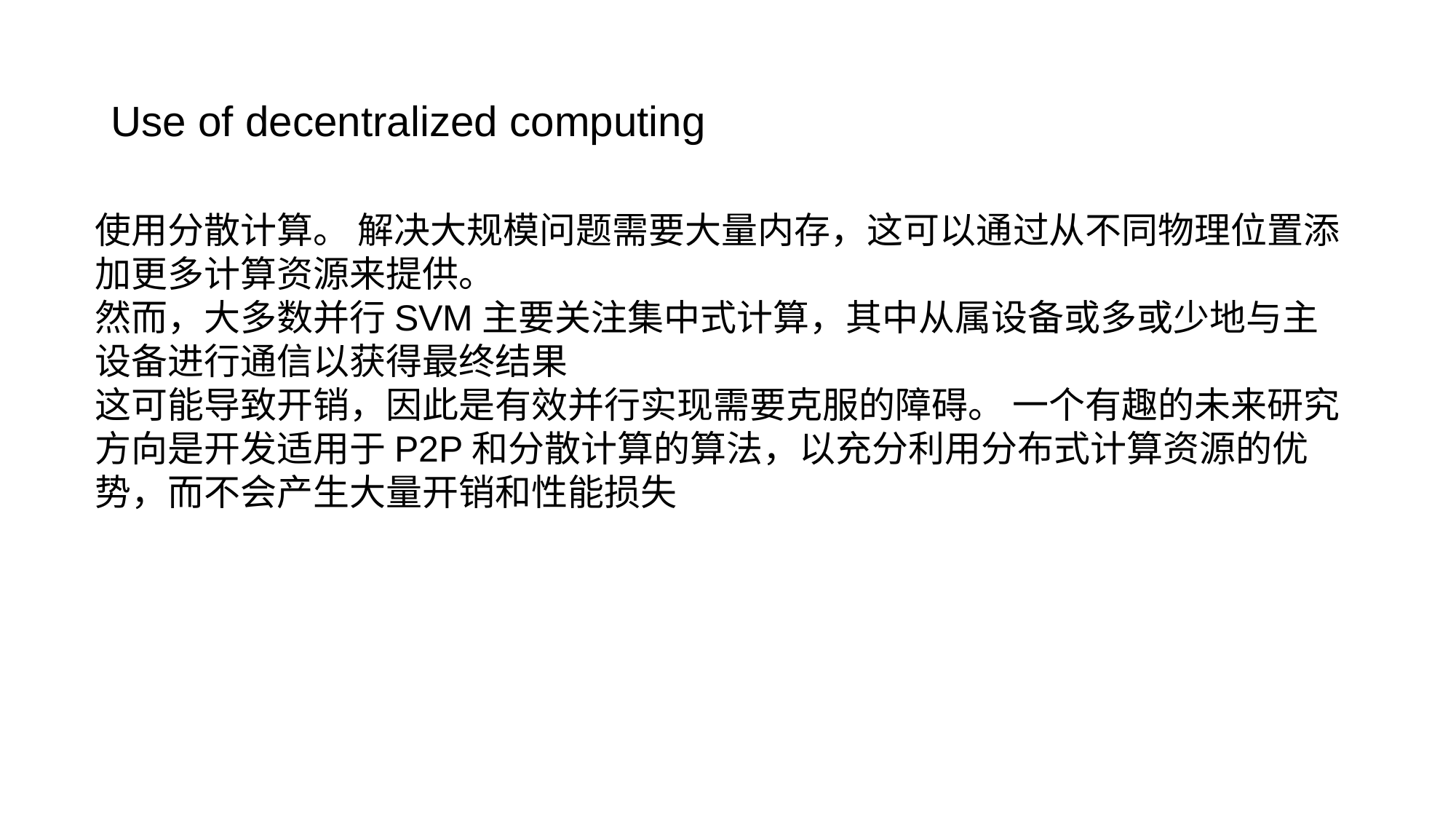

# Use of decentralized computing
使用分散计算。 解决大规模问题需要大量内存，这可以通过从不同物理位置添加更多计算资源来提供。
然而，大多数并行SVM主要关注集中式计算，其中从属设备或多或少地与主设备进行通信以获得最终结果
这可能导致开销，因此是有效并行实现需要克服的障碍。 一个有趣的未来研究方向是开发适用于P2P和分散计算的算法，以充分利用分布式计算资源的优势，而不会产生大量开销和性能损失